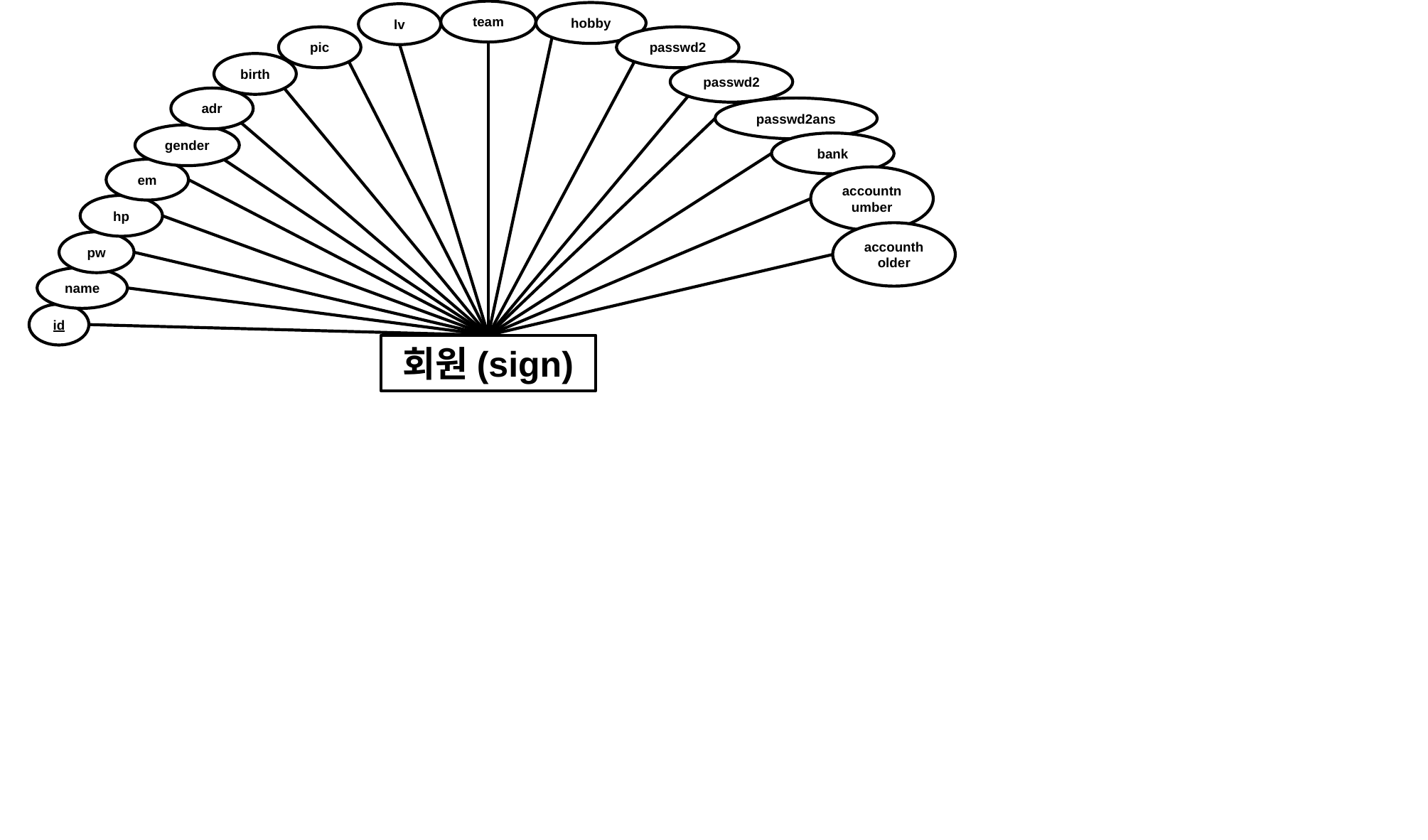

team
hobby
lv
pic
passwd2
birth
passwd2
adr
passwd2ans
gender
bank
em
accountnumber
hp
accountholder
pw
name
id
회원(sign)